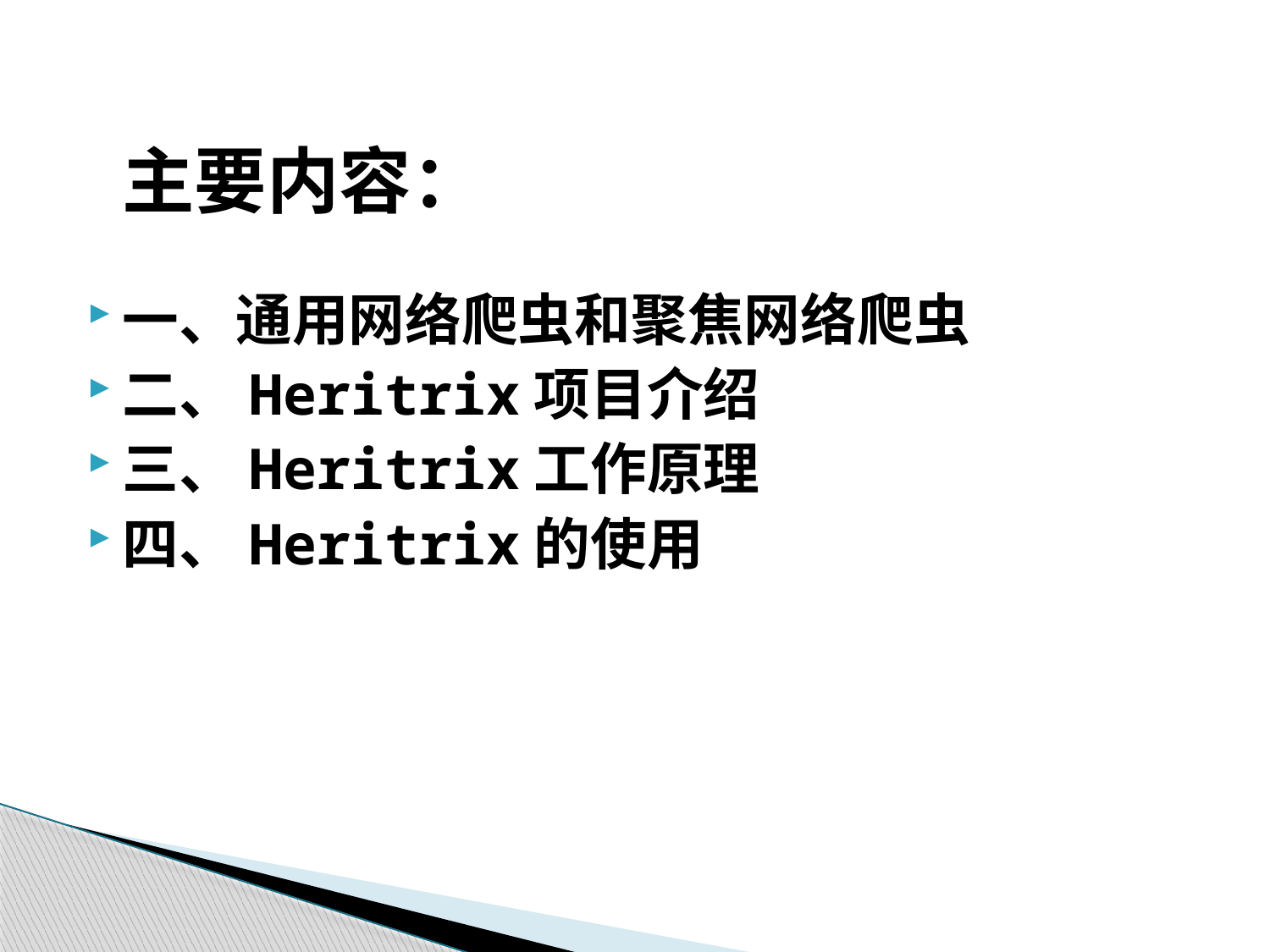

# 主要内容：
一、通用网络爬虫和聚焦网络爬虫
二、Heritrix项目介绍
三、Heritrix工作原理
四、Heritrix的使用